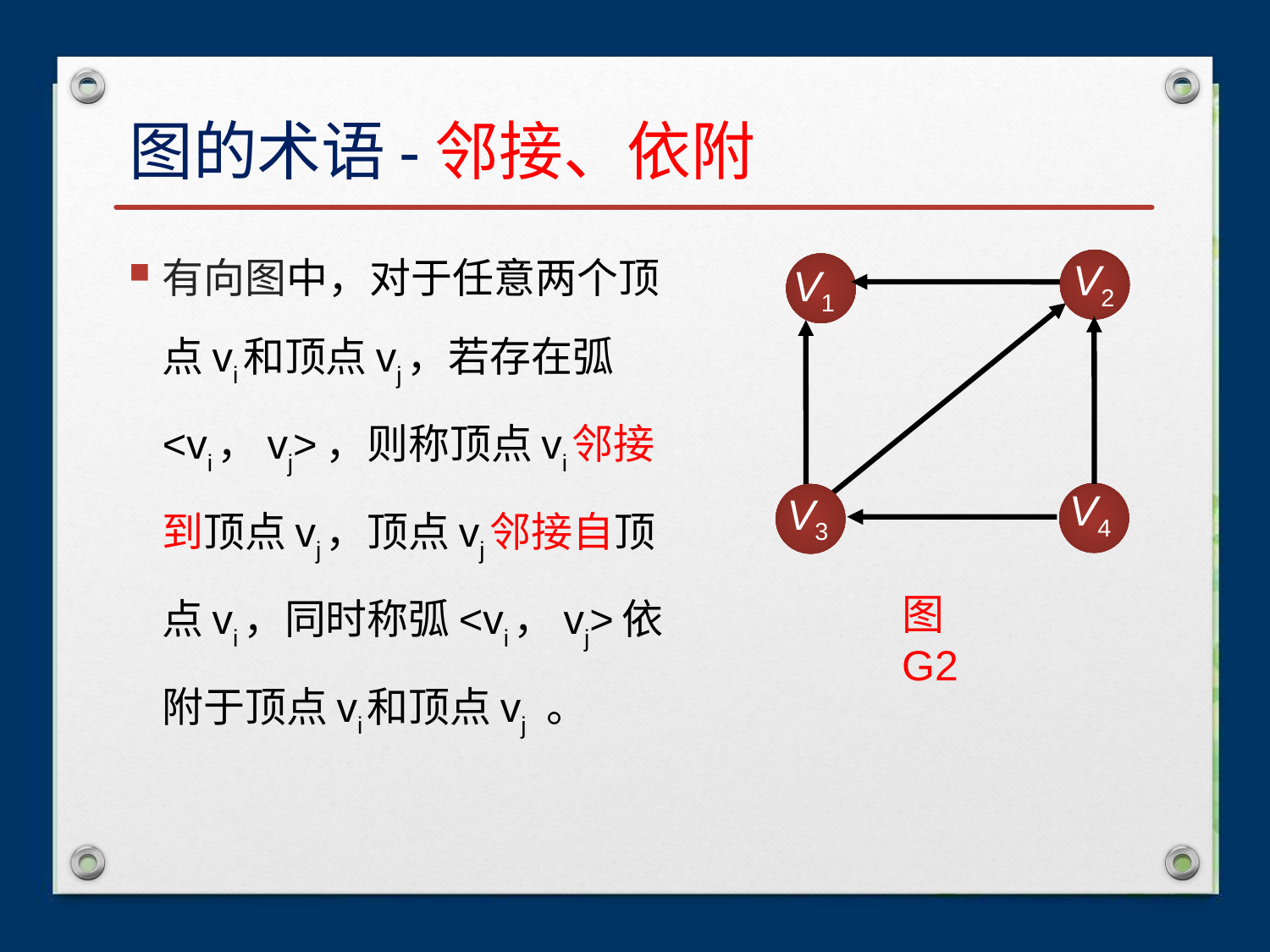

# 图的术语-邻接、依附
有向图中，对于任意两个顶点vi和顶点vj，若存在弧<vi，vj>，则称顶点vi邻接到顶点vj，顶点vj邻接自顶点vi，同时称弧<vi，vj>依附于顶点vi和顶点vj 。

V2

V1

V4

V3

图G2